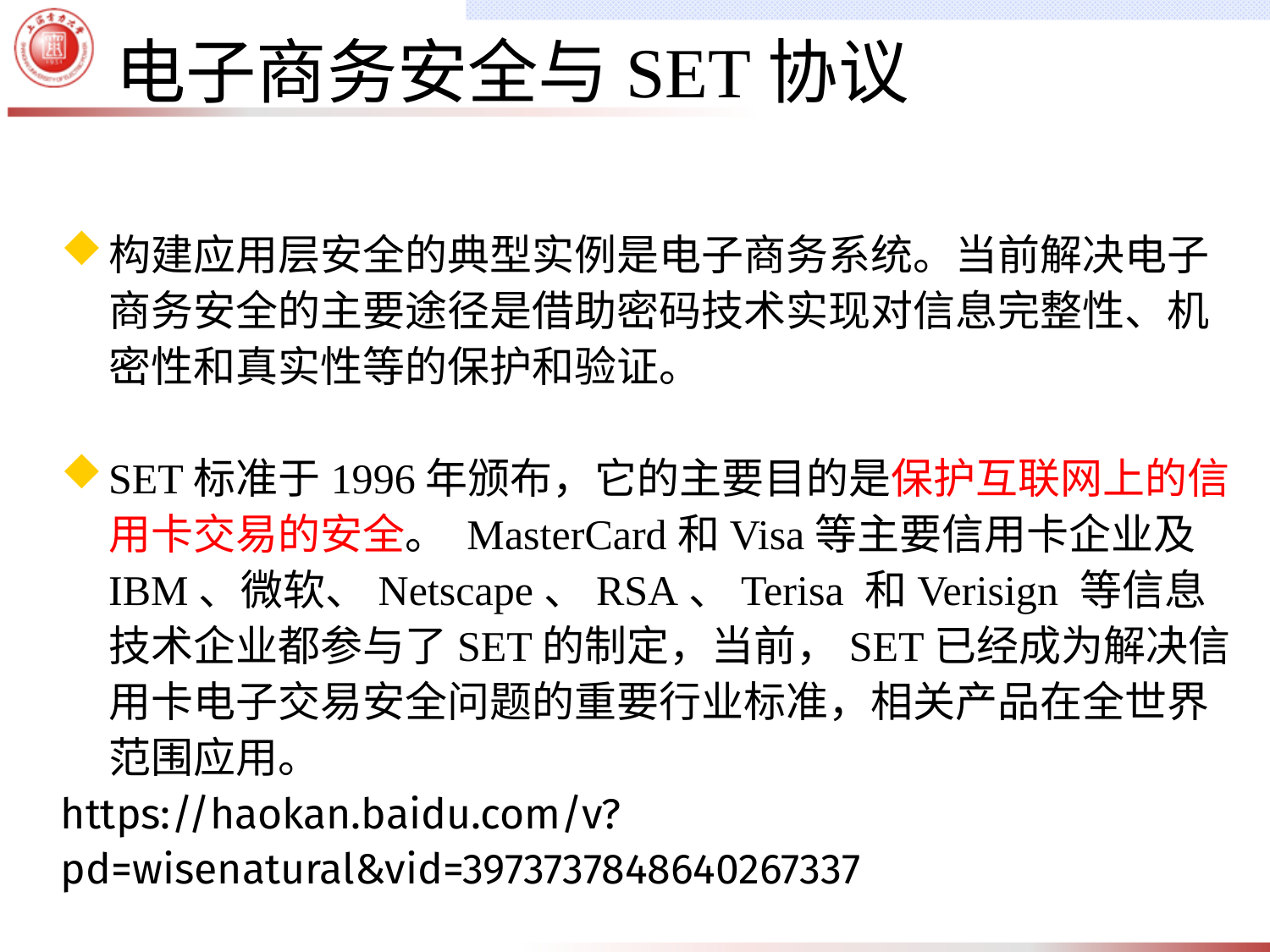

电子商务安全与SET协议
构建应用层安全的典型实例是电子商务系统。当前解决电子商务安全的主要途径是借助密码技术实现对信息完整性、机密性和真实性等的保护和验证。

SET标准于1996年颁布，它的主要目的是保护互联网上的信用卡交易的安全。 MasterCard和Visa等主要信用卡企业及IBM、微软、Netscape、RSA、Terisa 和Verisign 等信息技术企业都参与了SET的制定，当前，SET已经成为解决信用卡电子交易安全问题的重要行业标准，相关产品在全世界范围应用。
https://haokan.baidu.com/v?pd=wisenatural&vid=3973737848640267337